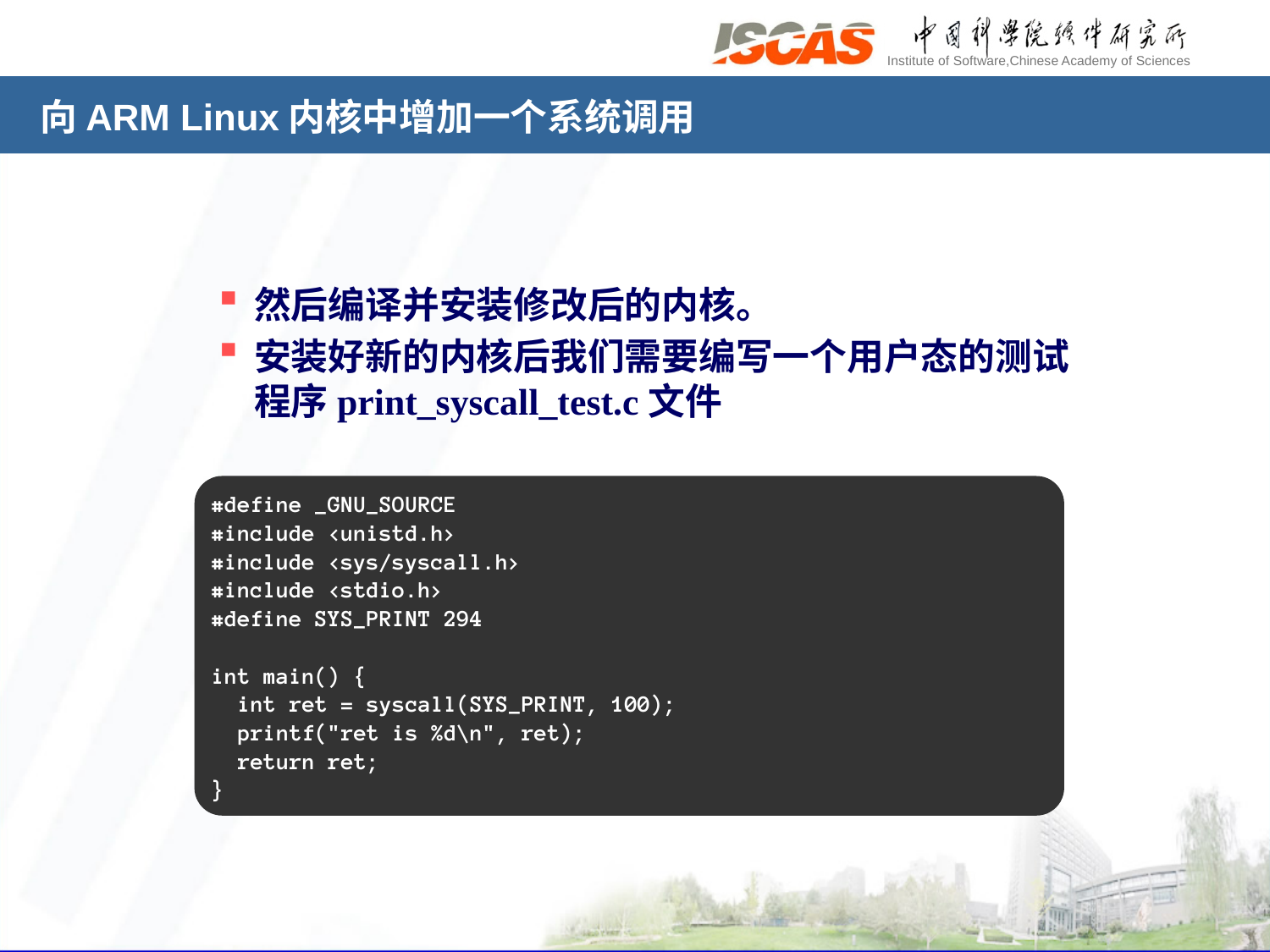

# 向ARM Linux内核中增加一个系统调用
然后编译并安装修改后的内核。
安装好新的内核后我们需要编写一个用户态的测试程序print_syscall_test.c文件

#define _GNU_SOURCE
#include <unistd.h>
#include <sys/syscall.h>
#include <stdio.h>
#define SYS_PRINT 294

int main() {
  int ret = syscall(SYS_PRINT, 100);
  printf("ret is %d\n", ret);
  return ret;
}